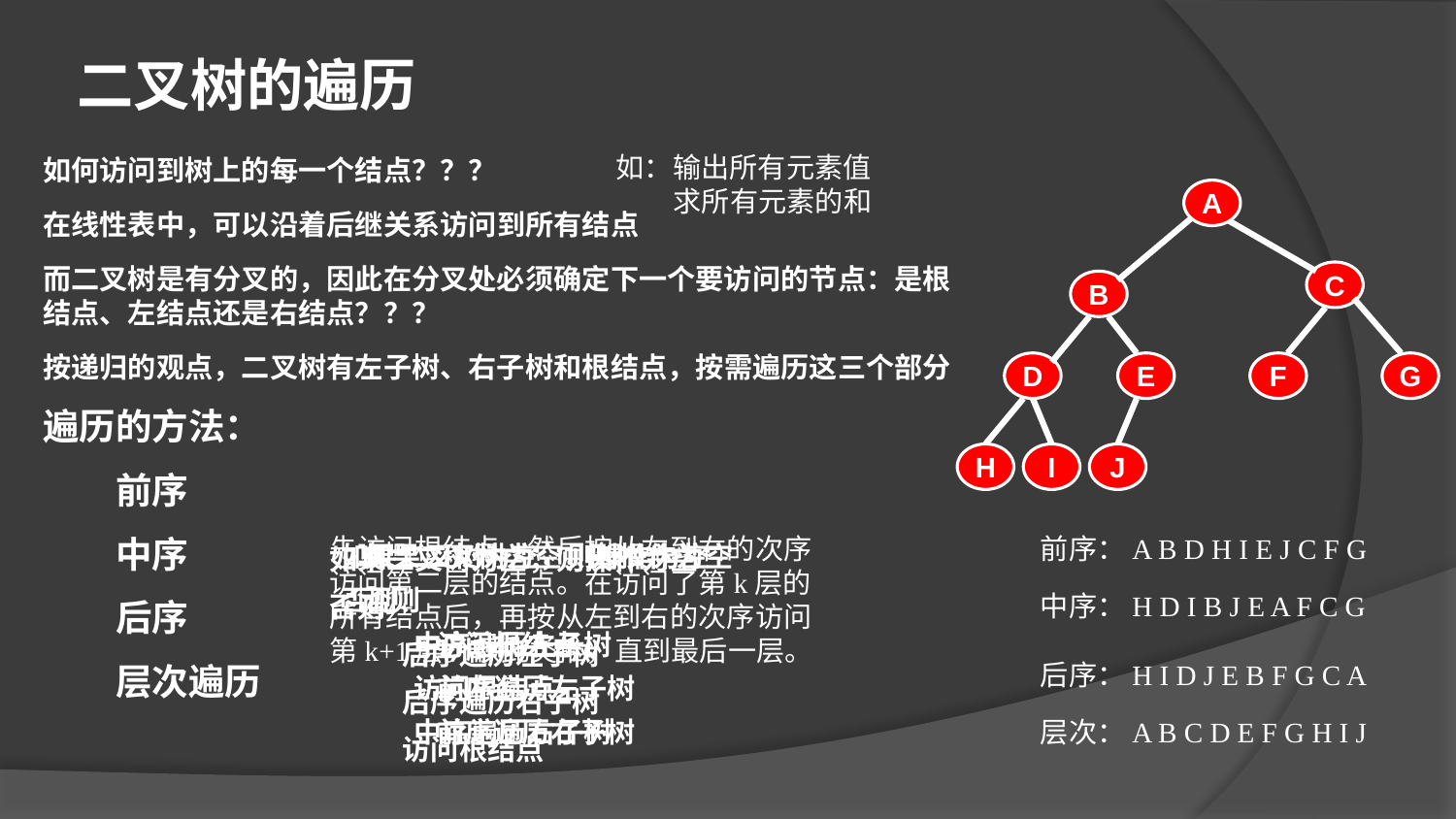

二叉树的遍历
如：输出所有元素值
        求所有元素的和
如何访问到树上的每一个结点？？？
在线性表中，可以沿着后继关系访问到所有结点
而二叉树是有分叉的，因此在分叉处必须确定下一个要访问的节点：是根结点、左结点还是右结点？？？
按递归的观点，二叉树有左子树、右子树和根结点，按需遍历这三个部分
遍历的方法：
前序
中序
后序
层次遍历
A

C
B

D
E
F
G

H
I
J
如果二叉树为空，则操作为空
否则
后序遍历左子树
后序遍历右子树
访问根结点
如果二叉树为空，则操作为空
否则
中序遍历左子树
访问根结点
中序遍历右子树
如果二叉树为空，则操作为空
否则
访问根结点
前序遍历左子树
前序遍历右子树
先访问根结点，然后按从左到右的次序访问第二层的结点。在访问了第k层的所有结点后，再按从左到右的次序访问第k+1层。以此类推，直到最后一层。
前序：A B D H I E J C F G
中序：H D I B J E A F C G
后序：H I D J E B F G C A
层次：A B C D E F G H I J